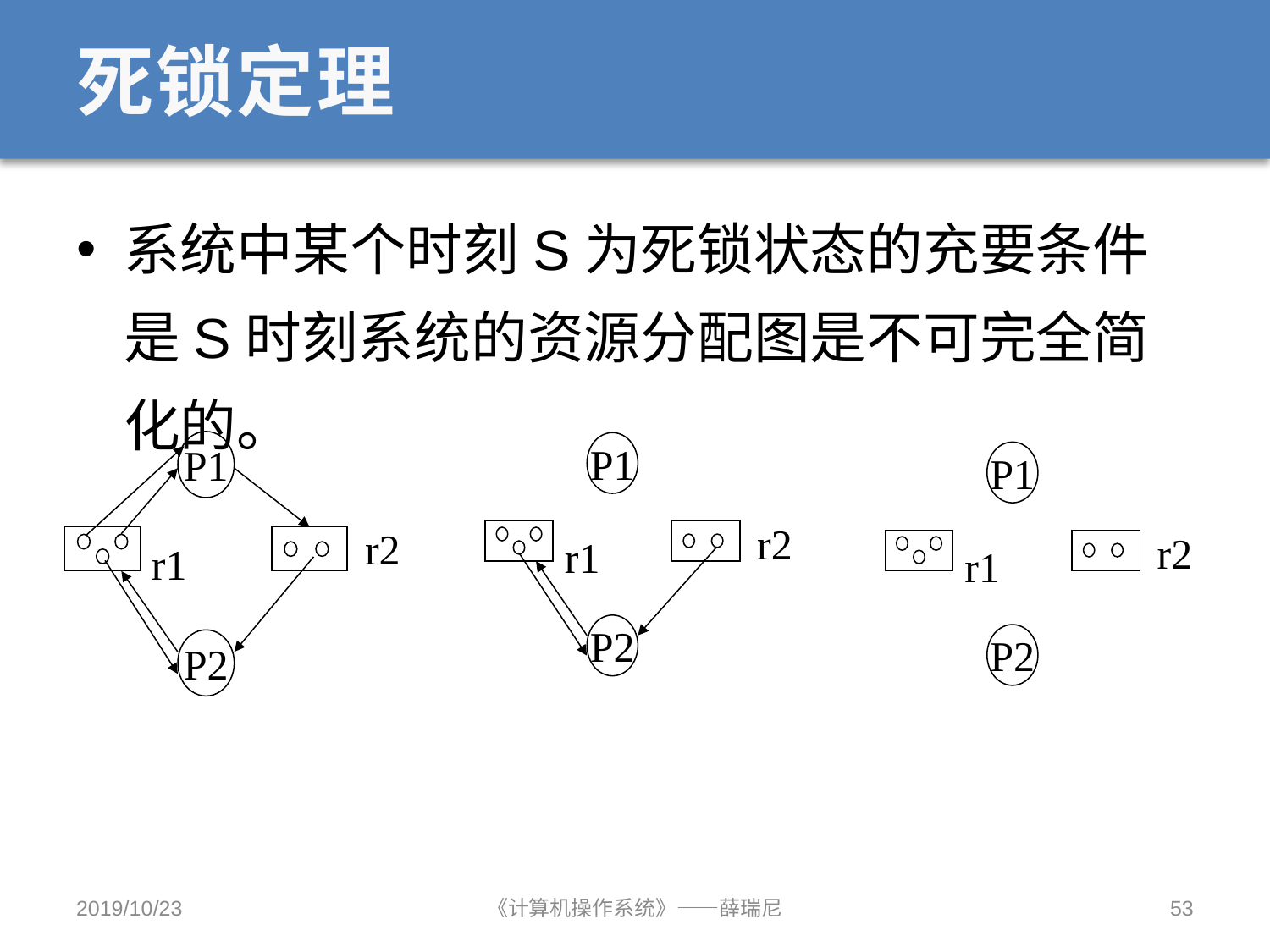

# 死锁定理
系统中某个时刻S为死锁状态的充要条件是S时刻系统的资源分配图是不可完全简化的。
P1

r2

r1

P2
P1
r2

r1

P2
P1
r2

r1

P2
2019/10/23
《计算机操作系统》——薛瑞尼
53